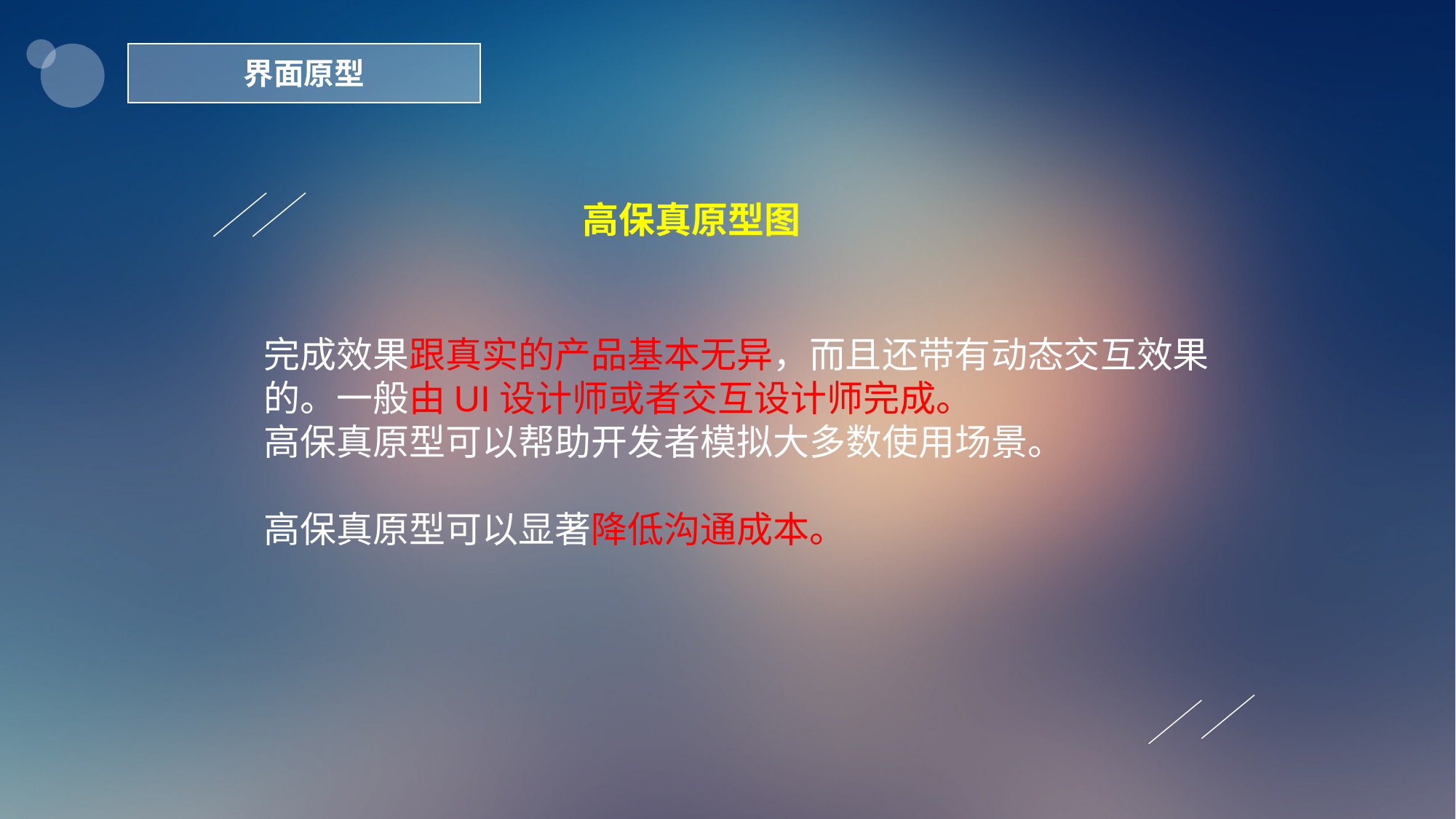

界面原型
高保真原型图

完成效果跟真实的产品基本无异，而且还带有动态交互效果的。一般由UI设计师或者交互设计师完成。
高保真原型可以帮助开发者模拟大多数使用场景。

高保真原型可以显著降低沟通成本。